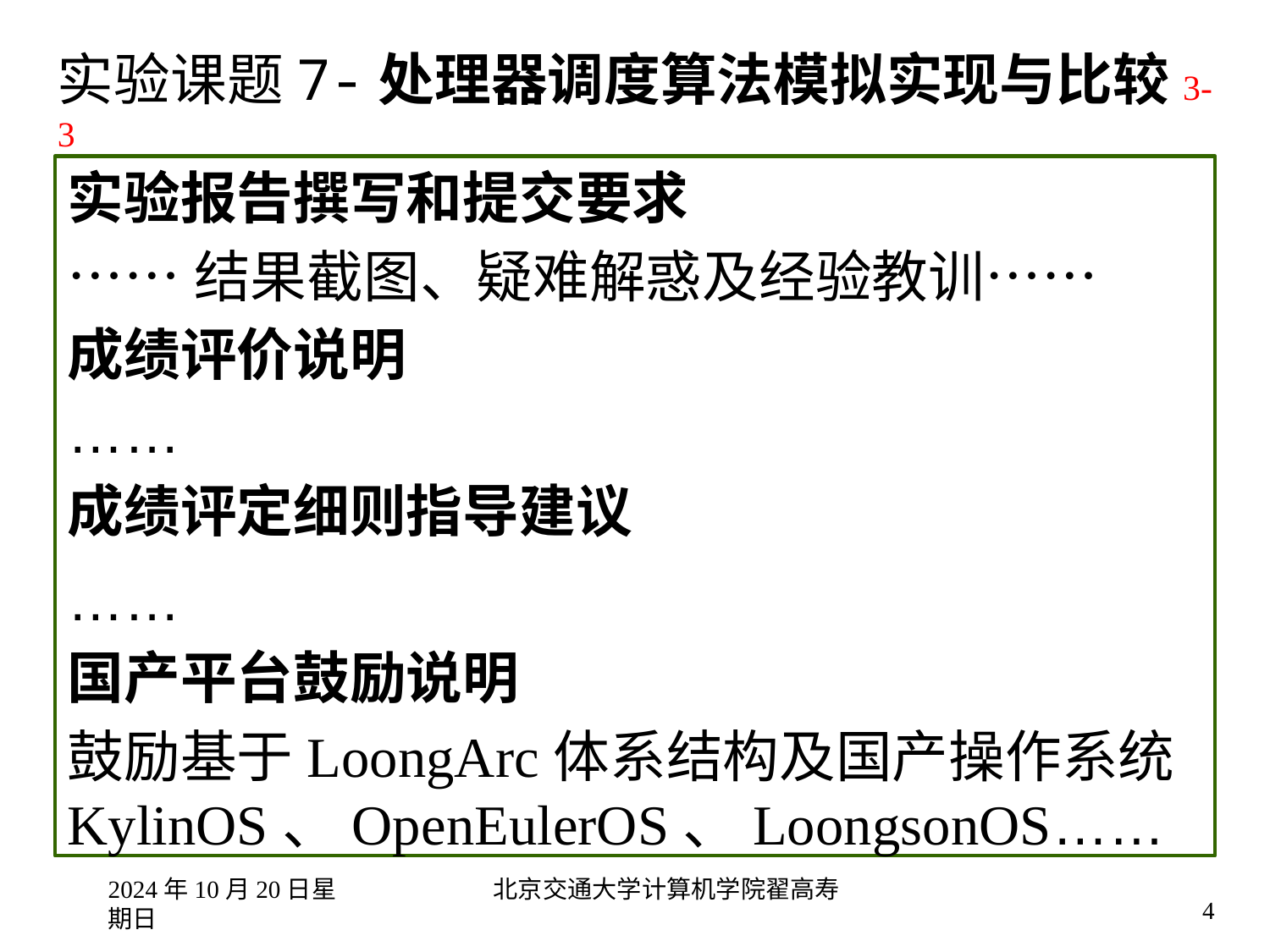

# 实验课题7-处理器调度算法模拟实现与比较3-3
实验报告撰写和提交要求
……结果截图、疑难解惑及经验教训……
成绩评价说明
……
成绩评定细则指导建议
……
国产平台鼓励说明
鼓励基于LoongArc体系结构及国产操作系统KylinOS、OpenEulerOS、LoongsonOS……
2024年10月20日星期日
北京交通大学计算机学院翟高寿
4